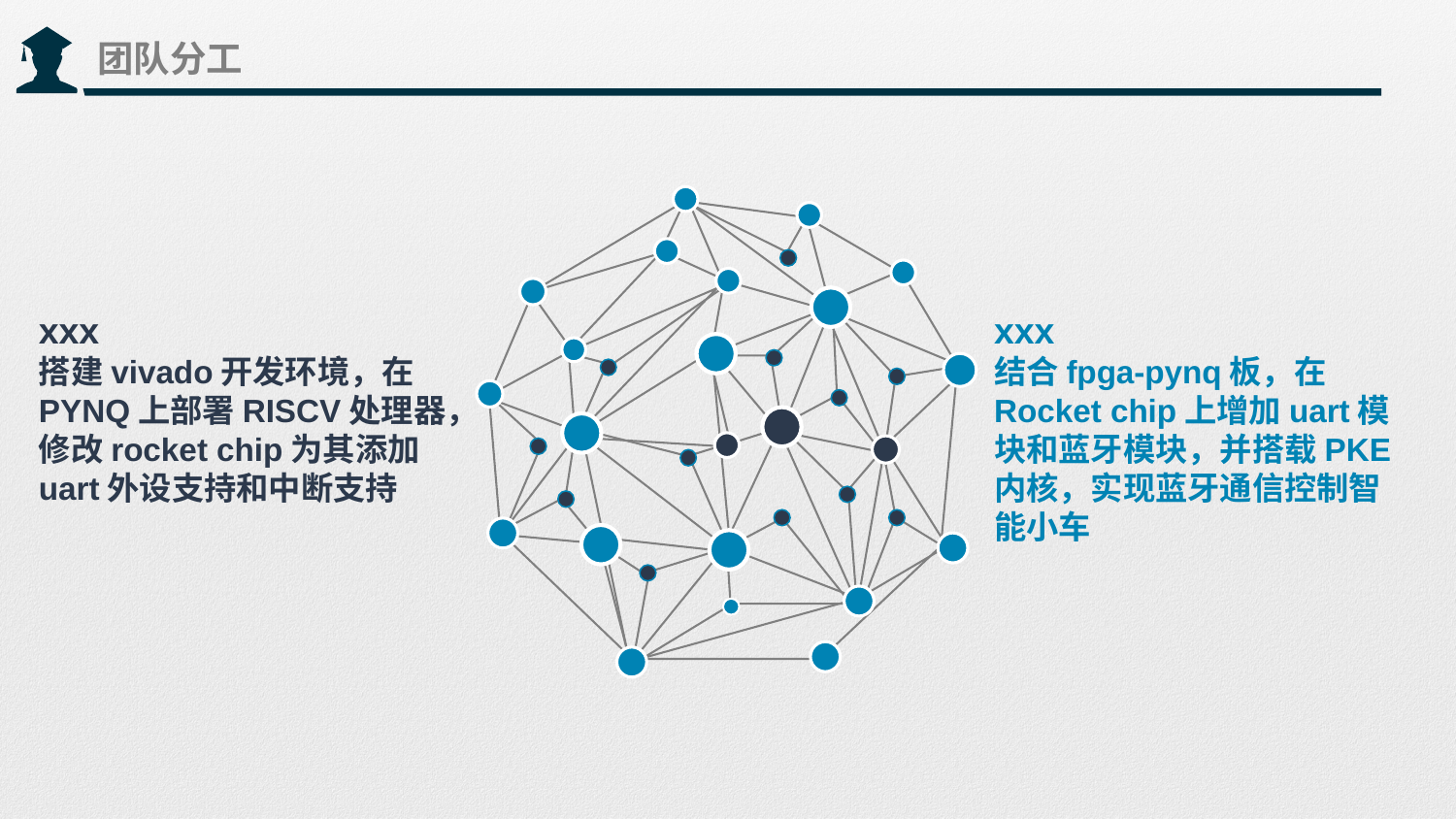

团队分工

xxx
搭建vivado开发环境，在PYNQ上部署RISCV处理器，修改rocket chip为其添加uart外设支持和中断支持
xxx
结合fpga-pynq板，在Rocket chip上增加uart模块和蓝牙模块，并搭载PKE内核，实现蓝牙通信控制智能小车